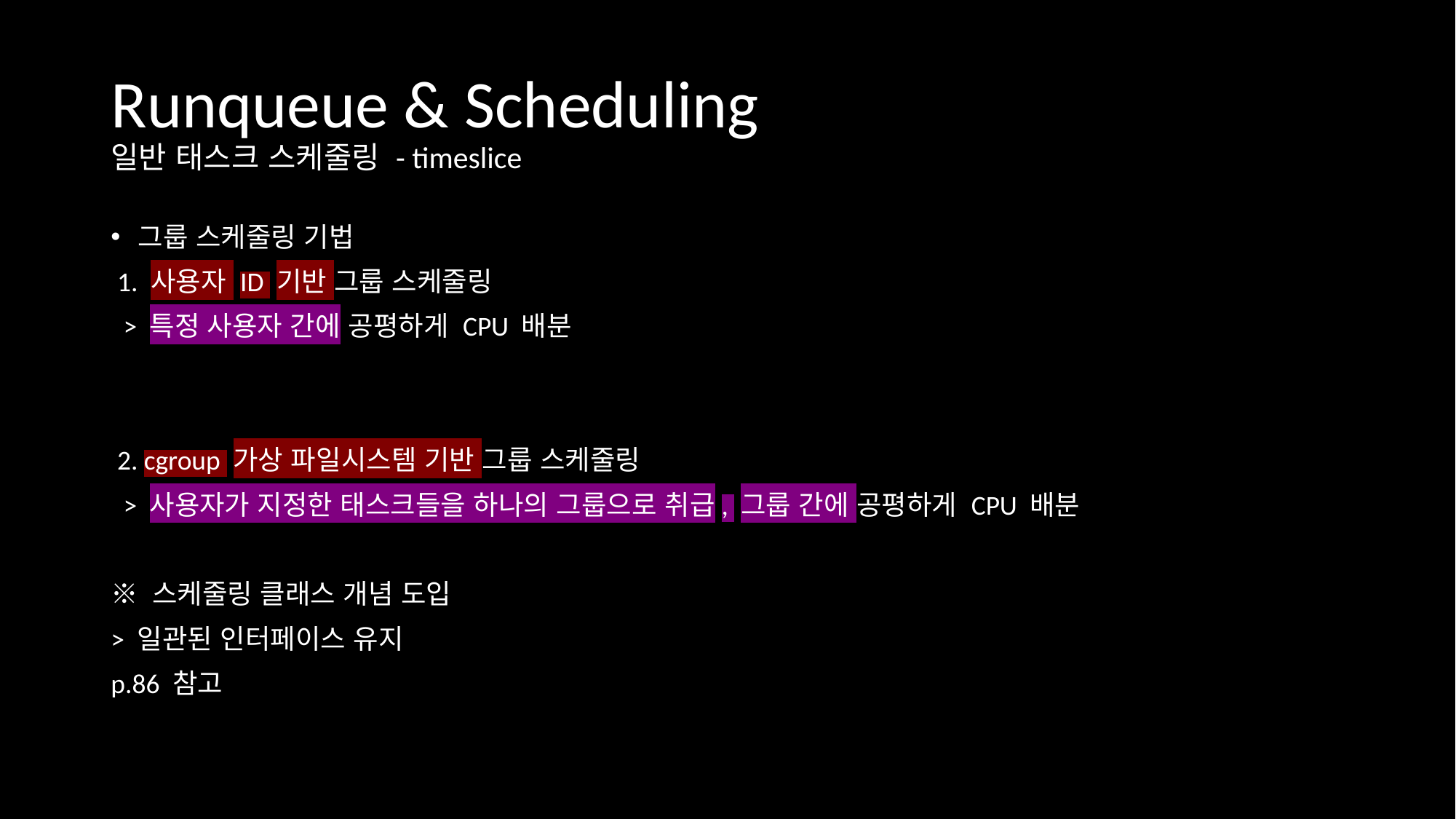

# Runqueue & Scheduling 일반 태스크 스케줄링 - timeslice
그룹 스케줄링 기법
 1. 사용자 ID 기반 그룹 스케줄링
  > 특정 사용자 간에 공평하게 CPU 배분

 2. cgroup 가상 파일시스템 기반 그룹 스케줄링
  > 사용자가 지정한 태스크들을 하나의 그룹으로 취급, 그룹 간에 공평하게 CPU 배분

※ 스케줄링 클래스 개념 도입
> 일관된 인터페이스 유지
p.86 참고